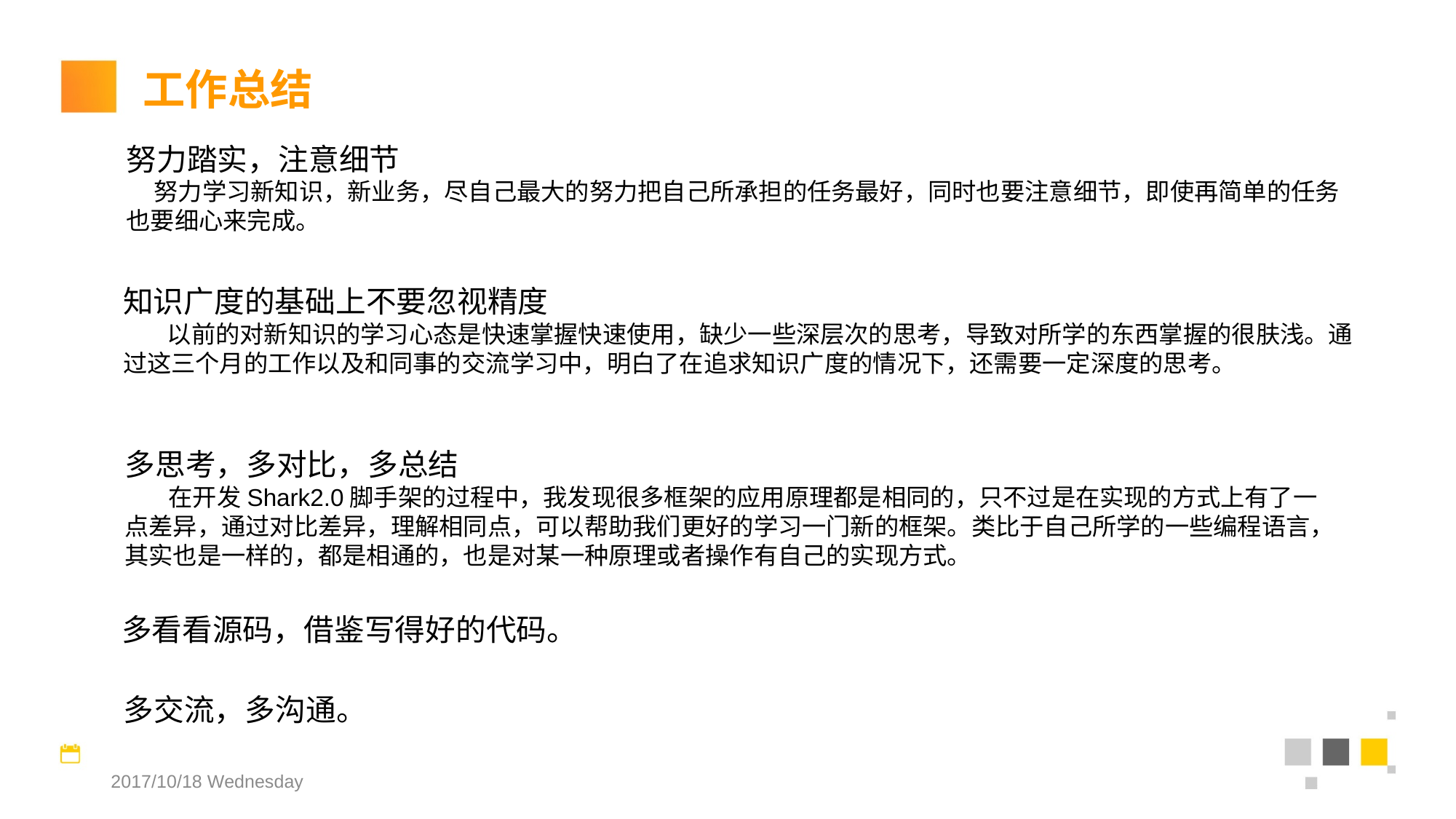

工作总结
努力踏实，注意细节
    努力学习新知识，新业务，尽自己最大的努力把自己所承担的任务最好，同时也要注意细节，即使再简单的任务
也要细心来完成。
知识广度的基础上不要忽视精度
       以前的对新知识的学习心态是快速掌握快速使用，缺少一些深层次的思考，导致对所学的东西掌握的很肤浅。通过这三个月的工作以及和同事的交流学习中，明白了在追求知识广度的情况下，还需要一定深度的思考。
多思考，多对比，多总结
       在开发Shark2.0脚手架的过程中，我发现很多框架的应用原理都是相同的，只不过是在实现的方式上有了一点差异，通过对比差异，理解相同点，可以帮助我们更好的学习一门新的框架。类比于自己所学的一些编程语言，
其实也是一样的，都是相通的，也是对某一种原理或者操作有自己的实现方式。
多看看源码，借鉴写得好的代码。
多交流，多沟通。
2017/10/18 Wednesday
25